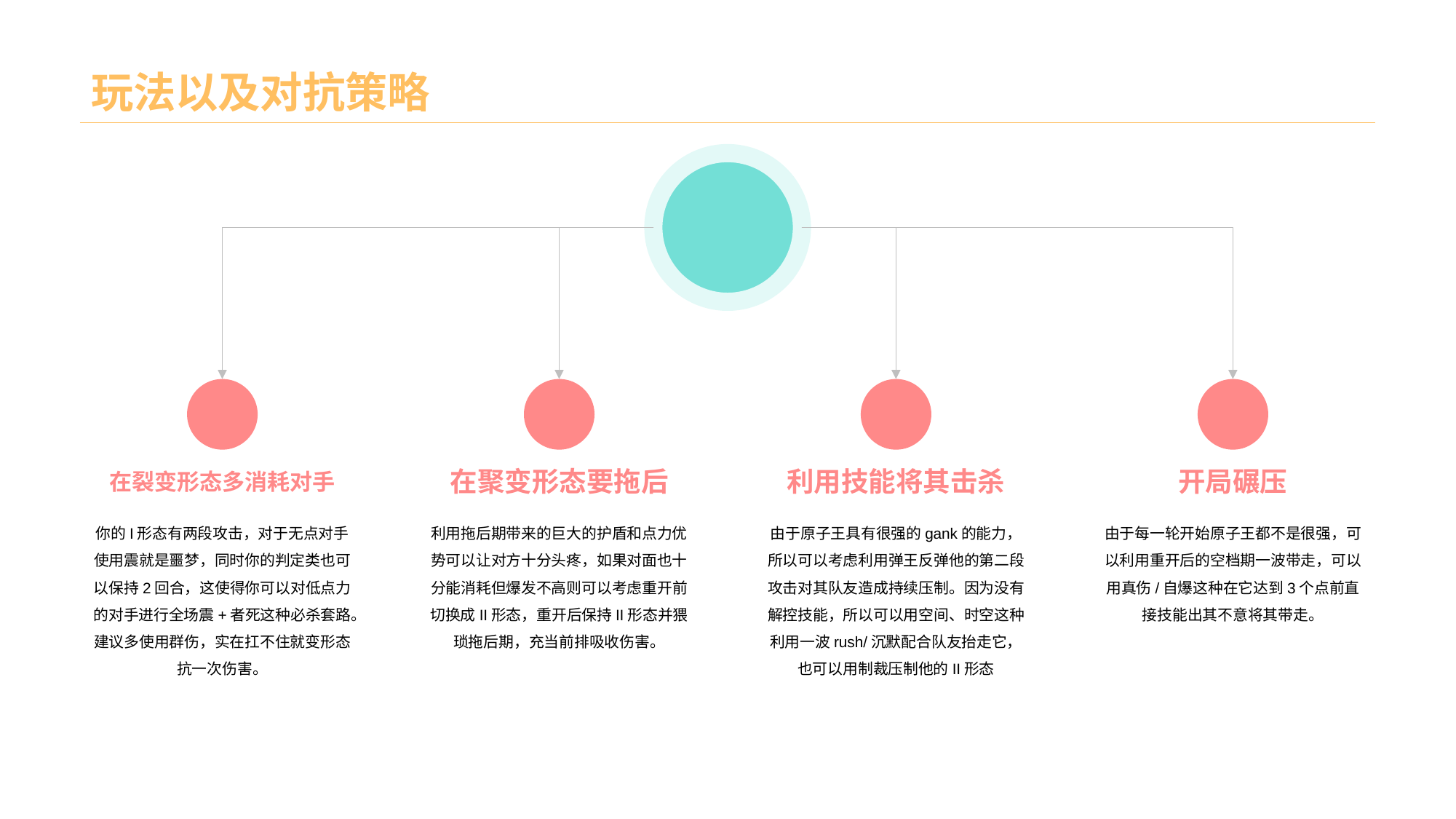

# 玩法以及对抗策略

在裂变形态多消耗对手
在聚变形态要拖后
利用技能将其击杀
开局碾压
你的I形态有两段攻击，对于无点对手使用震就是噩梦，同时你的判定类也可以保持2回合，这使得你可以对低点力的对手进行全场震+者死这种必杀套路。建议多使用群伤，实在扛不住就变形态抗一次伤害。
利用拖后期带来的巨大的护盾和点力优势可以让对方十分头疼，如果对面也十分能消耗但爆发不高则可以考虑重开前切换成II形态，重开后保持II形态并猥琐拖后期，充当前排吸收伤害。
由于原子王具有很强的gank的能力，所以可以考虑利用弹王反弹他的第二段攻击对其队友造成持续压制。因为没有解控技能，所以可以用空间、时空这种利用一波rush/沉默配合队友抬走它，也可以用制裁压制他的II形态
由于每一轮开始原子王都不是很强，可以利用重开后的空档期一波带走，可以用真伤/自爆这种在它达到3个点前直接技能出其不意将其带走。